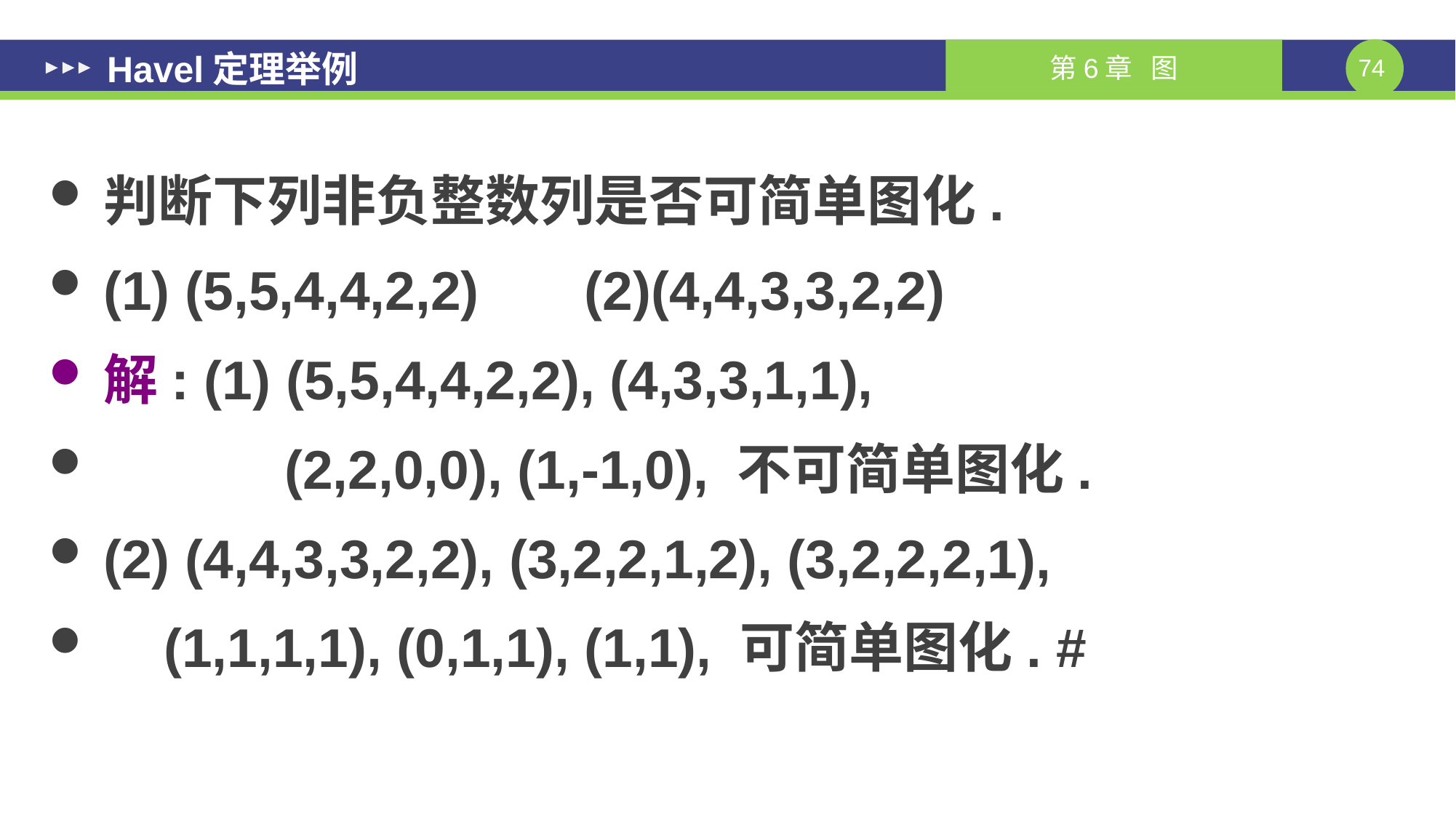

# Havel定理举例
判断下列非负整数列是否可简单图化.
(1) (5,5,4,4,2,2)       (2)(4,4,3,3,2,2)
解: (1) (5,5,4,4,2,2), (4,3,3,1,1),
            (2,2,0,0), (1,-1,0), 不可简单图化.
(2) (4,4,3,3,2,2), (3,2,2,1,2), (3,2,2,2,1),
    (1,1,1,1), (0,1,1), (1,1), 可简单图化. #